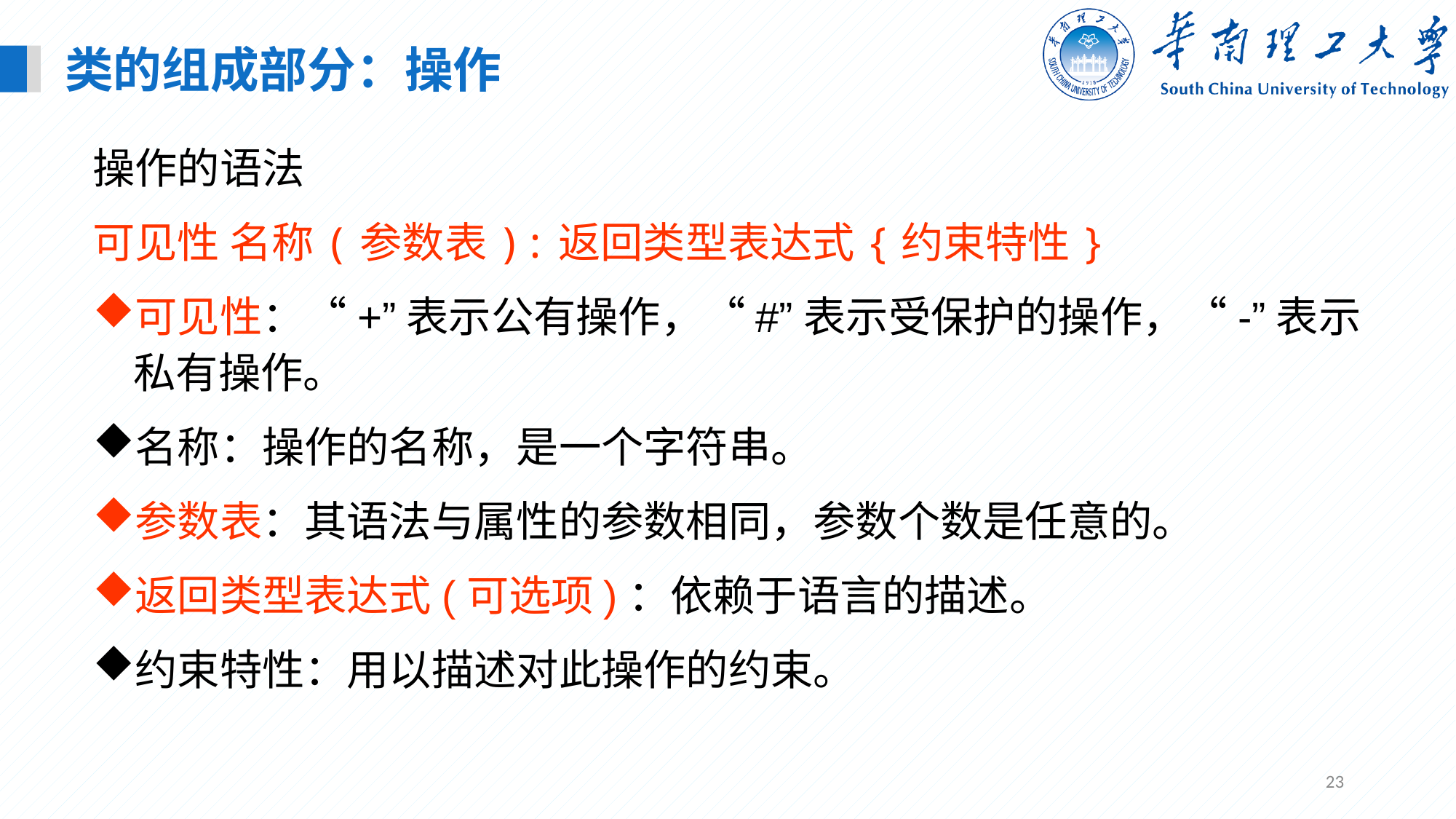

类的组成部分：操作
操作的语法
可见性 名称(参数表):返回类型表达式{约束特性}
可见性：“+”表示公有操作，“#”表示受保护的操作，“-”表示私有操作。
名称：操作的名称，是一个字符串。
参数表：其语法与属性的参数相同，参数个数是任意的。
返回类型表达式(可选项)：依赖于语言的描述。
约束特性：用以描述对此操作的约束。
23